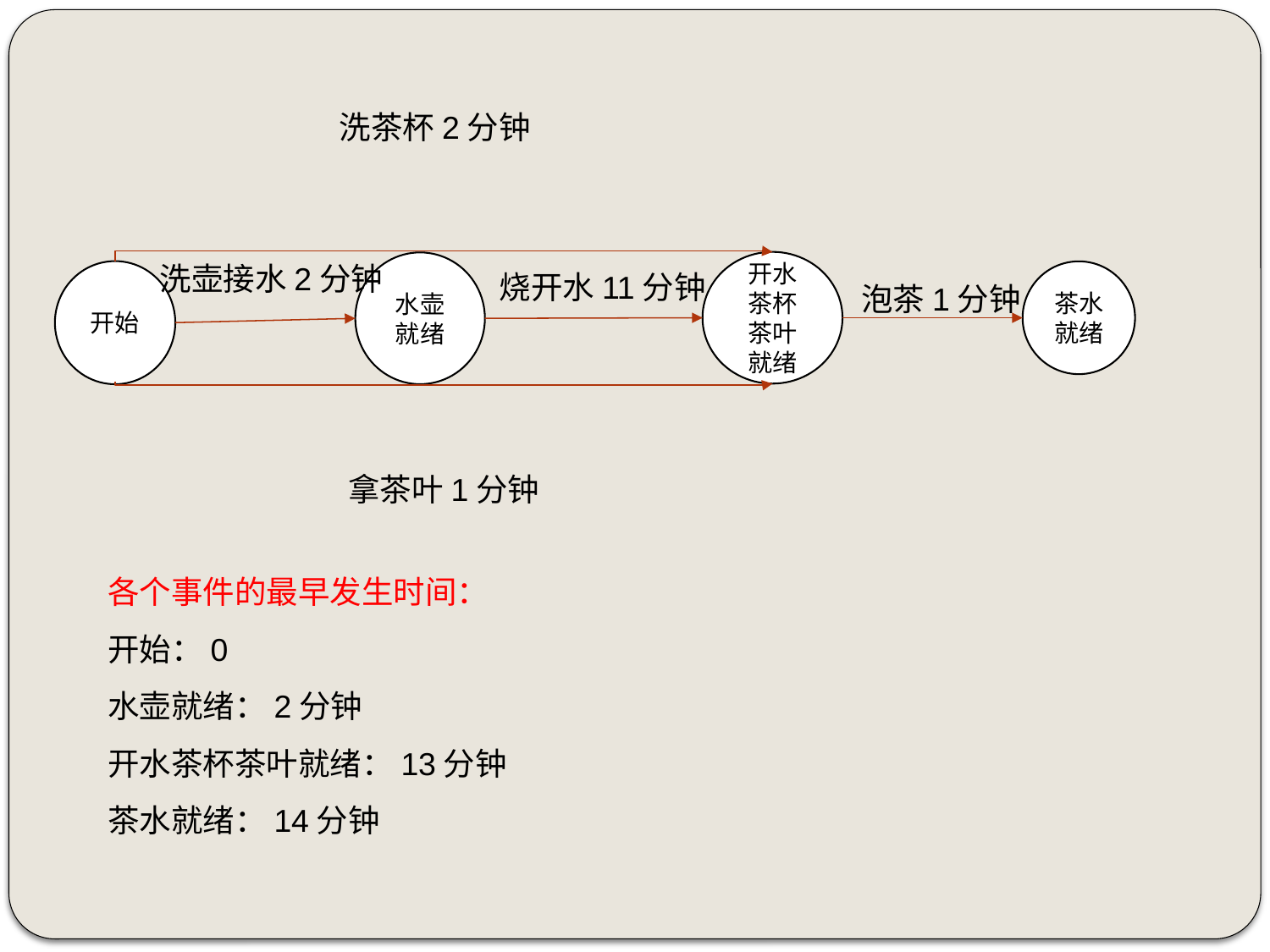

洗茶杯2分钟
开水
茶杯茶叶就绪
水壶就绪
洗壶接水2分钟
开始
烧开水11分钟
茶水就绪
泡茶1分钟
拿茶叶1分钟
各个事件的最早发生时间：
开始：0
水壶就绪：2分钟
开水茶杯茶叶就绪：13分钟
茶水就绪：14分钟